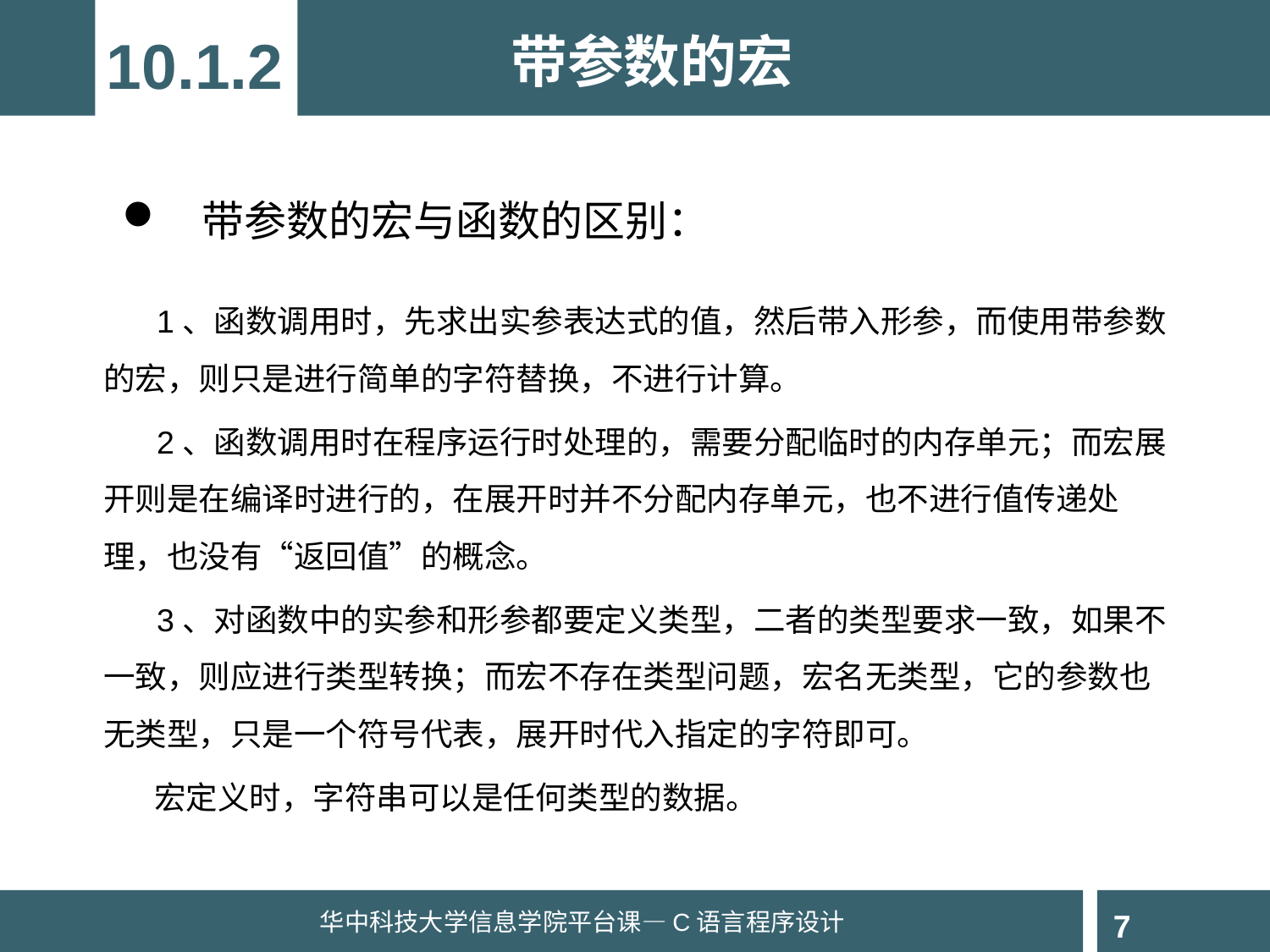

带参数的宏
10.1.2
带参数的宏与函数的区别：
      1、函数调用时，先求出实参表达式的值，然后带入形参，而使用带参数的宏，则只是进行简单的字符替换，不进行计算。
      2、函数调用时在程序运行时处理的，需要分配临时的内存单元；而宏展开则是在编译时进行的，在展开时并不分配内存单元，也不进行值传递处理，也没有“返回值”的概念。
      3、对函数中的实参和形参都要定义类型，二者的类型要求一致，如果不一致，则应进行类型转换；而宏不存在类型问题，宏名无类型，它的参数也无类型，只是一个符号代表，展开时代入指定的字符即可。
      宏定义时，字符串可以是任何类型的数据。